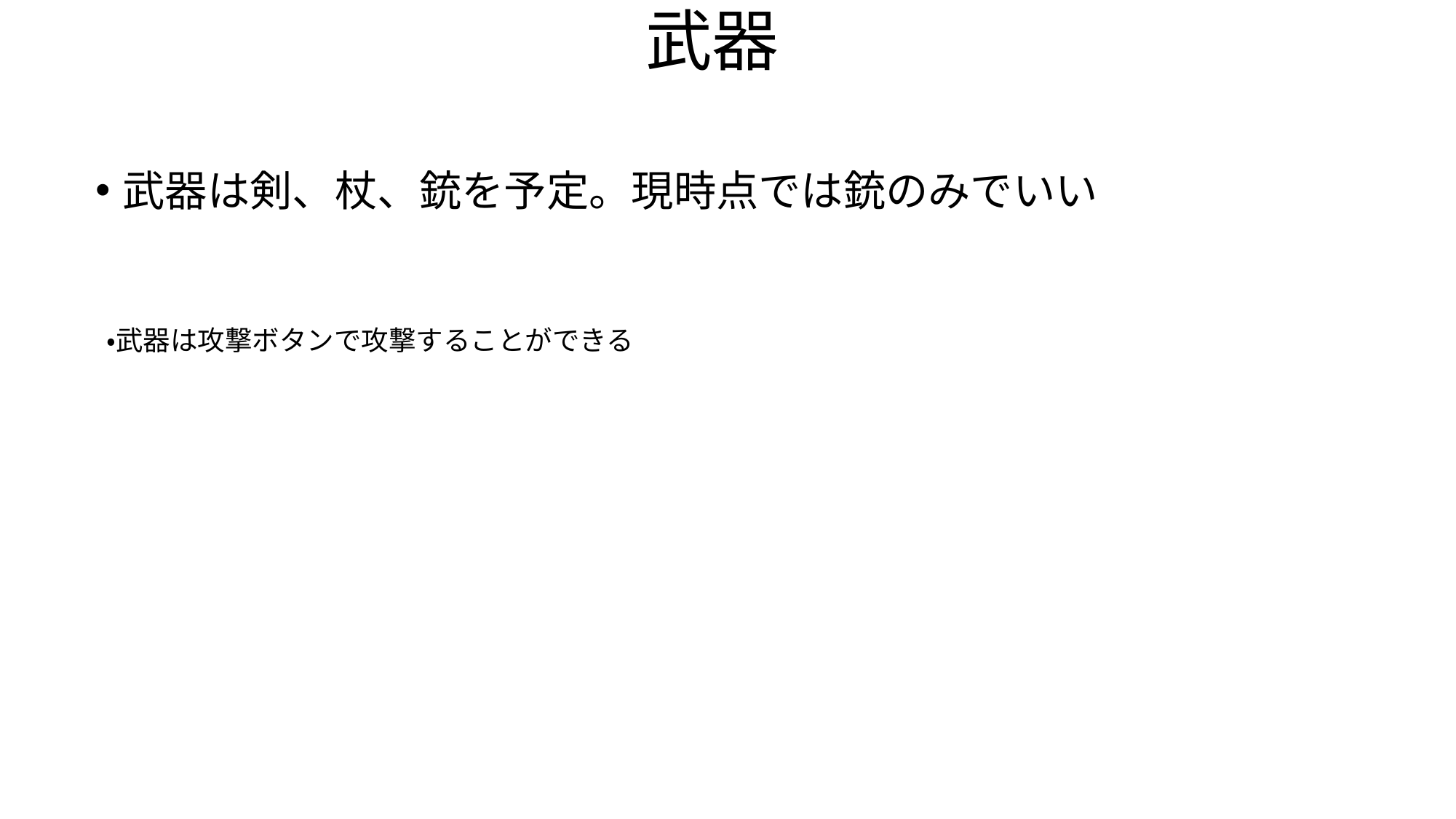

# 武器
武器は剣、杖、銃を予定。現時点では銃のみでいい

・武器は攻撃ボタンで攻撃することができる